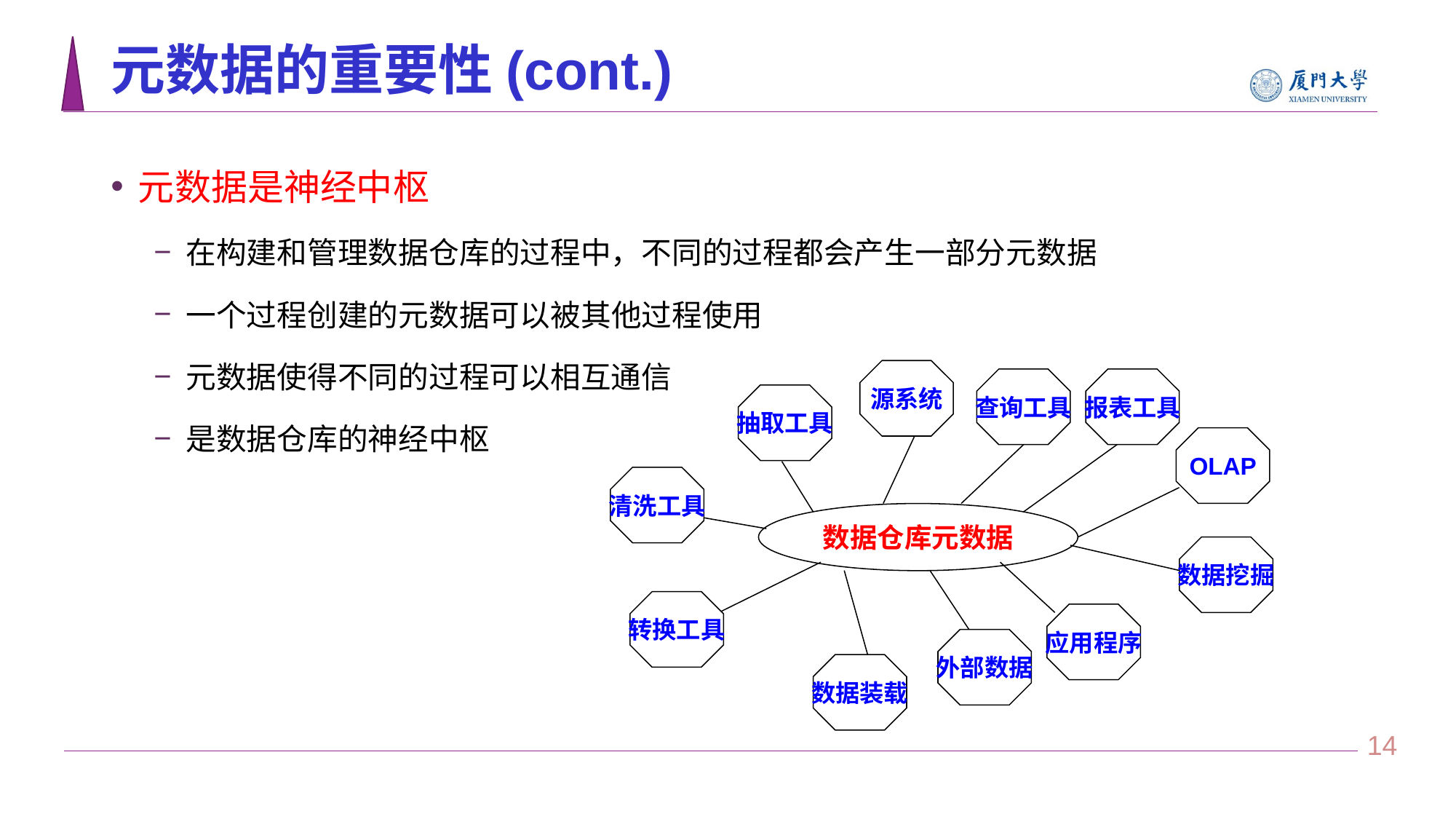

# 元数据的重要性(cont.)
元数据是神经中枢
在构建和管理数据仓库的过程中，不同的过程都会产生一部分元数据
一个过程创建的元数据可以被其他过程使用
元数据使得不同的过程可以相互通信
是数据仓库的神经中枢

源系统
查询工具
报表工具
抽取工具
OLAP

清洗工具

数据仓库元数据

数据挖掘

转换工具
应用程序
外部数据
数据装载
14